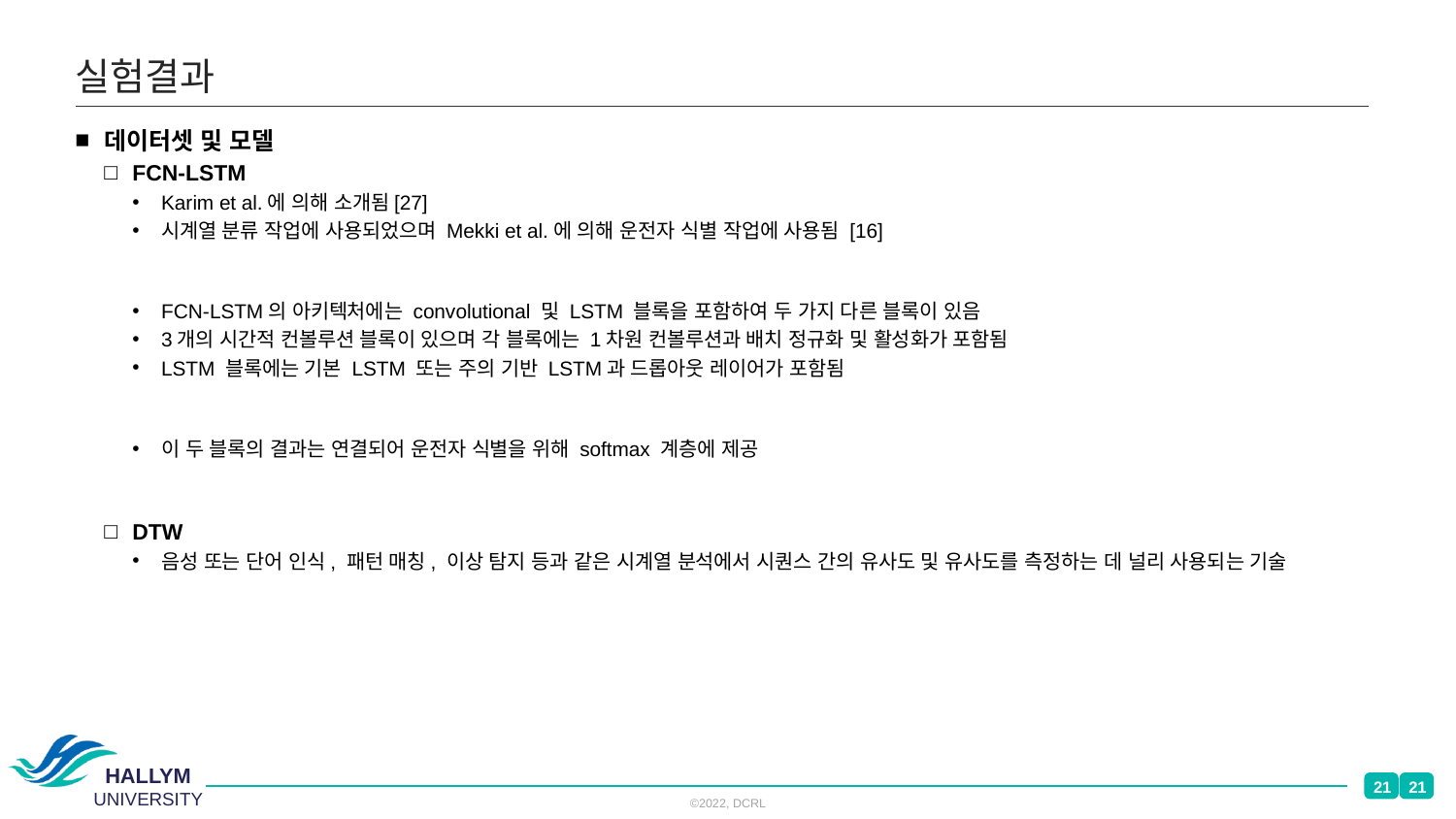

# 실험결과
데이터셋 및 모델
FCN-LSTM
Karim et al.에 의해 소개됨[27]
시계열 분류 작업에 사용되었으며 Mekki et al.에 의해 운전자 식별 작업에 사용됨 [16]

FCN-LSTM의 아키텍처에는 convolutional 및 LSTM 블록을 포함하여 두 가지 다른 블록이 있음
3개의 시간적 컨볼루션 블록이 있으며 각 블록에는 1차원 컨볼루션과 배치 정규화 및 활성화가 포함됨
LSTM 블록에는 기본 LSTM 또는 주의 기반 LSTM과 드롭아웃 레이어가 포함됨

이 두 블록의 결과는 연결되어 운전자 식별을 위해 softmax 계층에 제공

DTW
음성 또는 단어 인식, 패턴 매칭, 이상 탐지 등과 같은 시계열 분석에서 시퀀스 간의 유사도 및 유사도를 측정하는 데 널리 사용되는 기술